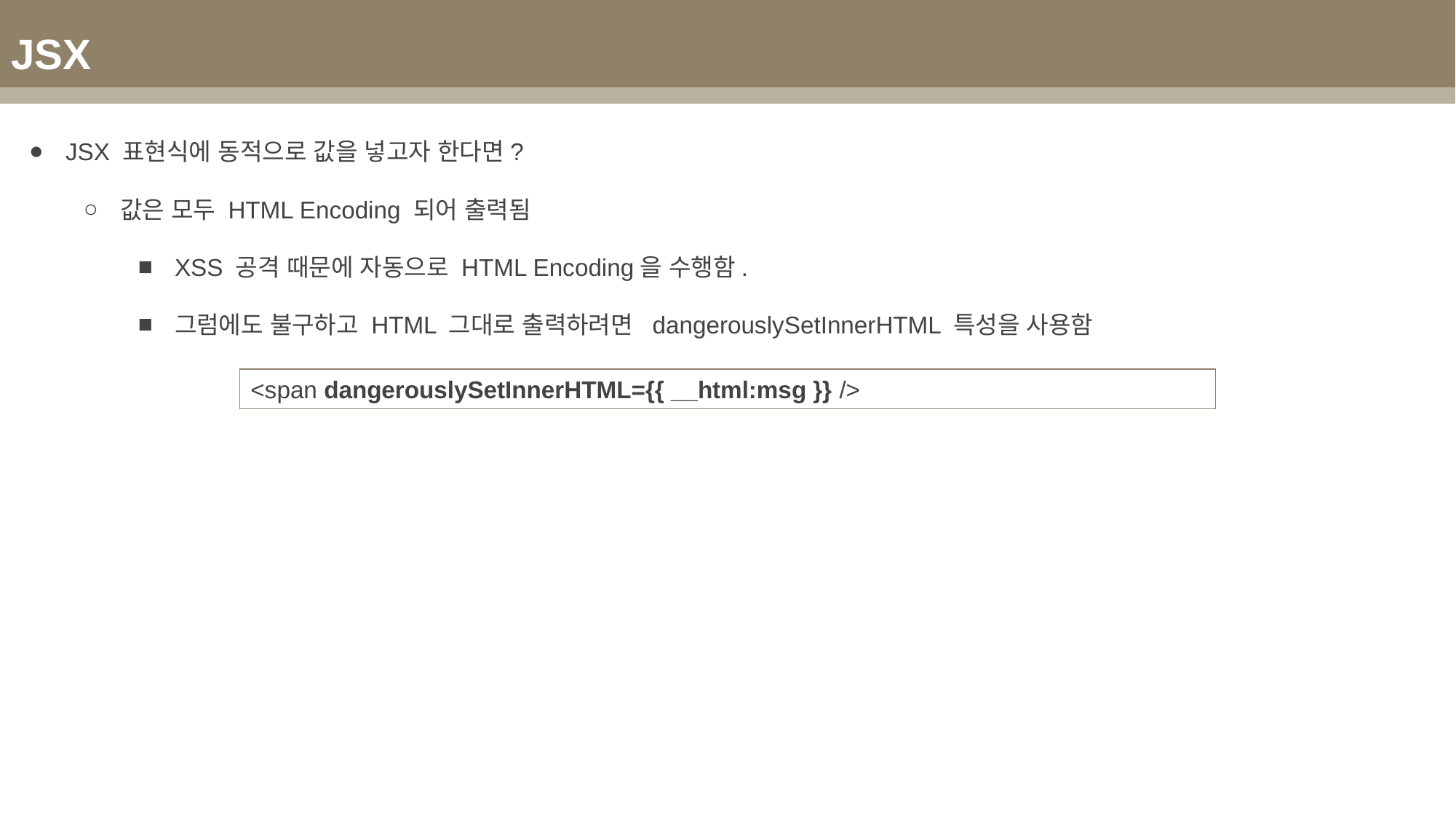

JSX
JSX 표현식에 동적으로 값을 넣고자 한다면?
값은 모두 HTML Encoding 되어 출력됨
XSS 공격 때문에 자동으로 HTML Encoding을 수행함.
그럼에도 불구하고 HTML 그대로 출력하려면  dangerouslySetInnerHTML 특성을 사용함

<span dangerouslySetInnerHTML={{ __html:msg }} />